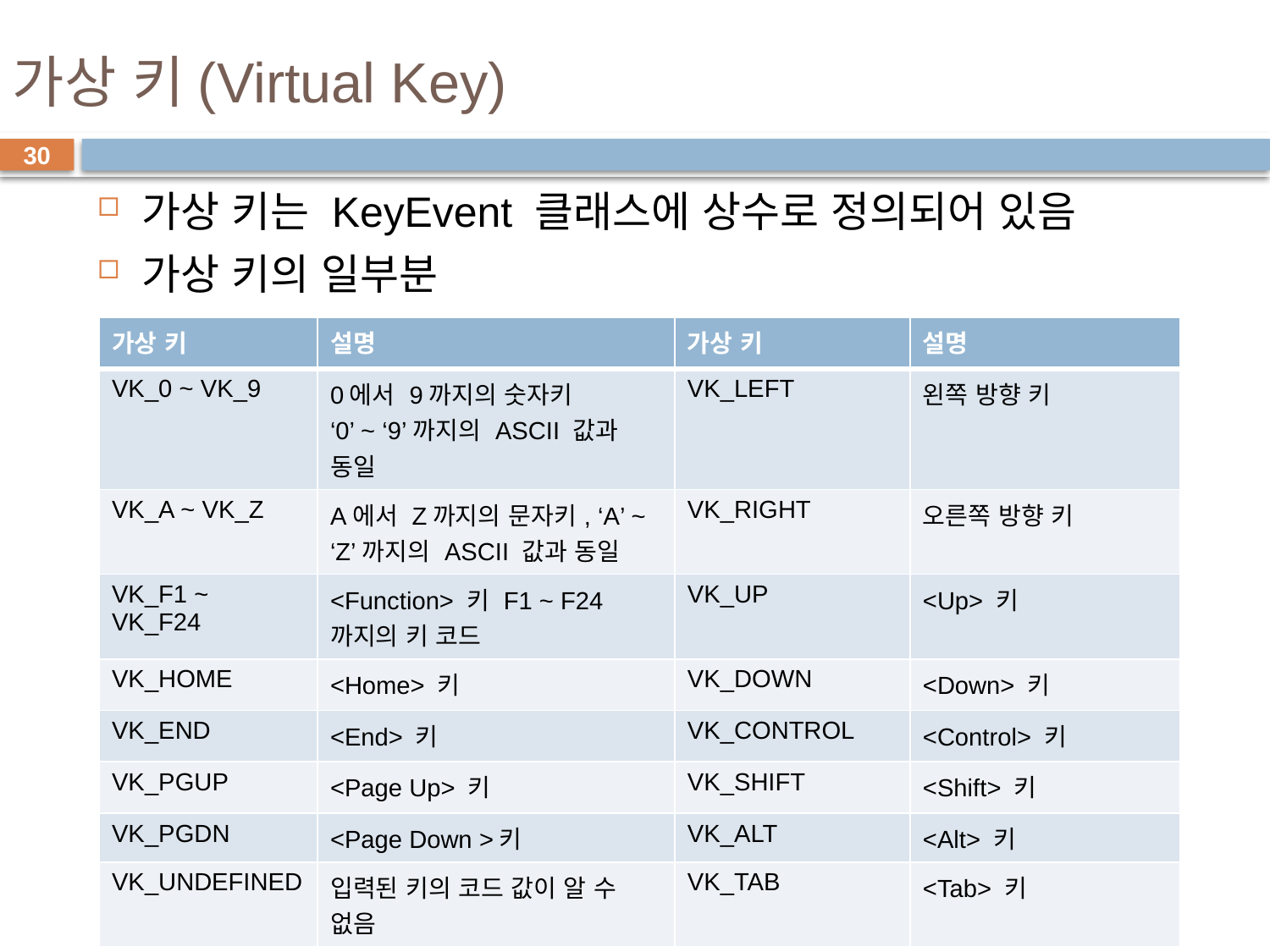

# 가상 키(Virtual Key)
30
가상 키는 KeyEvent 클래스에 상수로 정의되어 있음
가상 키의 일부분
| 가상 키 | 설명 | 가상 키 | 설명 |
| --- | --- | --- | --- |
| VK\_0 ~ VK\_9 | 0에서 9까지의 숫자키 ‘0’ ~ ‘9’까지의 ASCII 값과 동일 | VK\_LEFT | 왼쪽 방향 키 |
| VK\_A ~ VK\_Z | A에서 Z까지의 문자키, ‘A’ ~ ‘Z’까지의 ASCII 값과 동일 | VK\_RIGHT | 오른쪽 방향 키 |
| VK\_F1 ~ VK\_F24 | <Function> 키 F1 ~ F24까지의 키 코드 | VK\_UP | <Up> 키 |
| VK\_HOME | <Home> 키 | VK\_DOWN | <Down> 키 |
| VK\_END | <End> 키 | VK\_CONTROL | <Control> 키 |
| VK\_PGUP | <Page Up> 키 | VK\_SHIFT | <Shift> 키 |
| VK\_PGDN | <Page Down >키 | VK\_ALT | <Alt> 키 |
| VK\_UNDEFINED | 입력된 키의 코드 값이 알 수 없음 | VK\_TAB | <Tab> 키 |